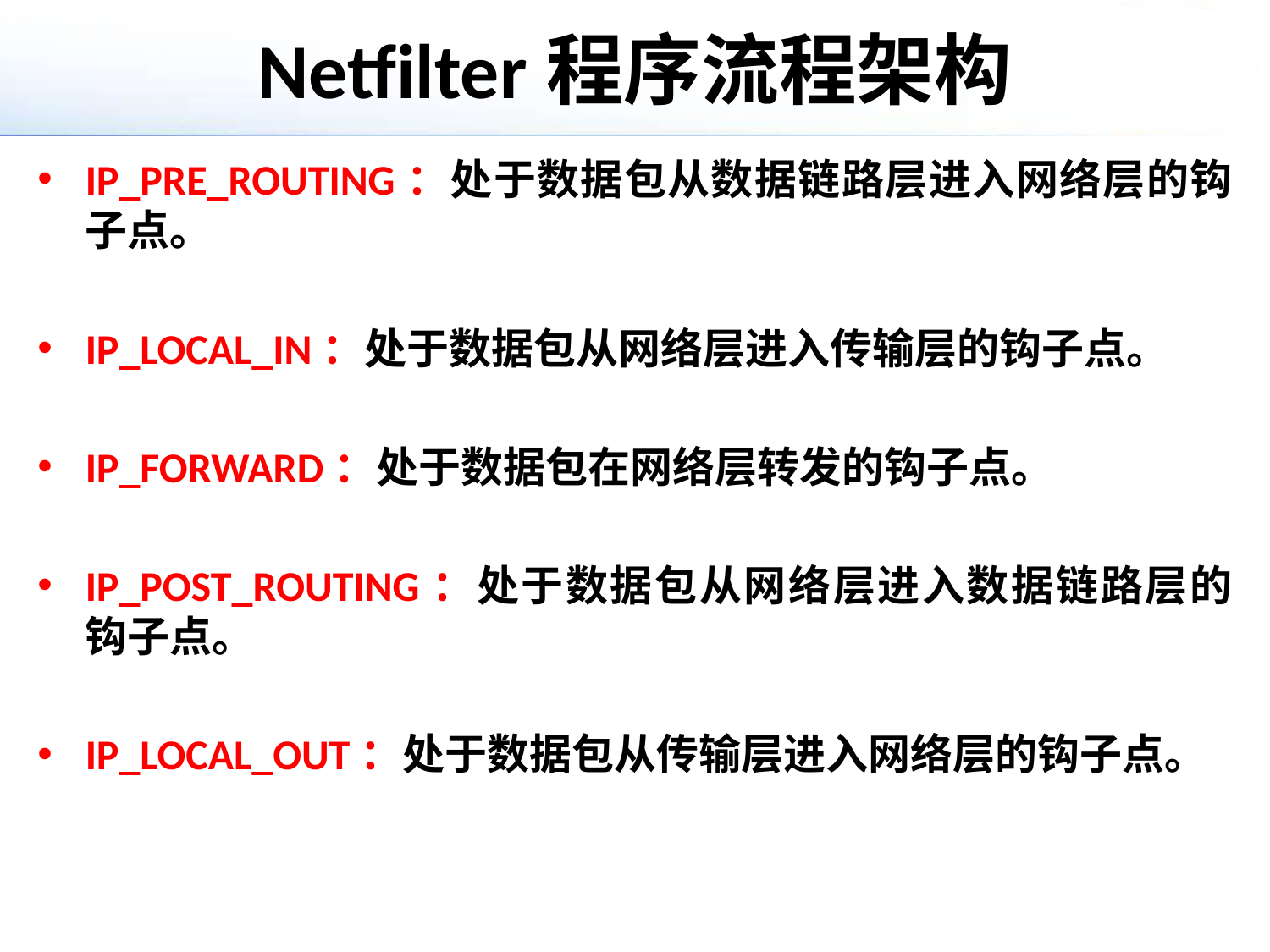

# Netfilter程序流程架构
IP_PRE_ROUTING：处于数据包从数据链路层进入网络层的钩子点。

IP_LOCAL_IN：处于数据包从网络层进入传输层的钩子点。

IP_FORWARD：处于数据包在网络层转发的钩子点。

IP_POST_ROUTING：处于数据包从网络层进入数据链路层的钩子点。

IP_LOCAL_OUT：处于数据包从传输层进入网络层的钩子点。